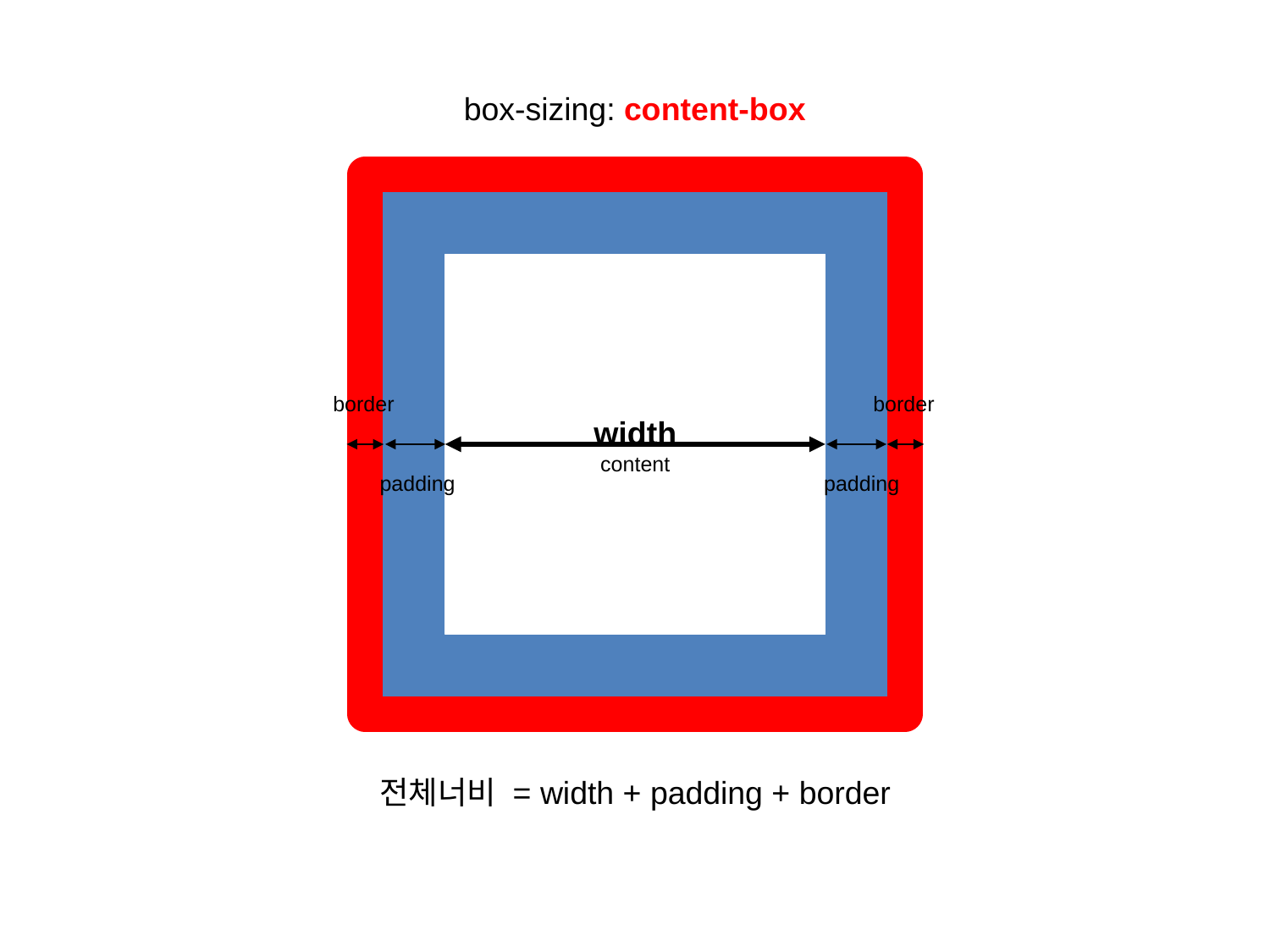

box-sizing: content-box

width
content

border
border
padding
padding
전체너비 = width + padding + border